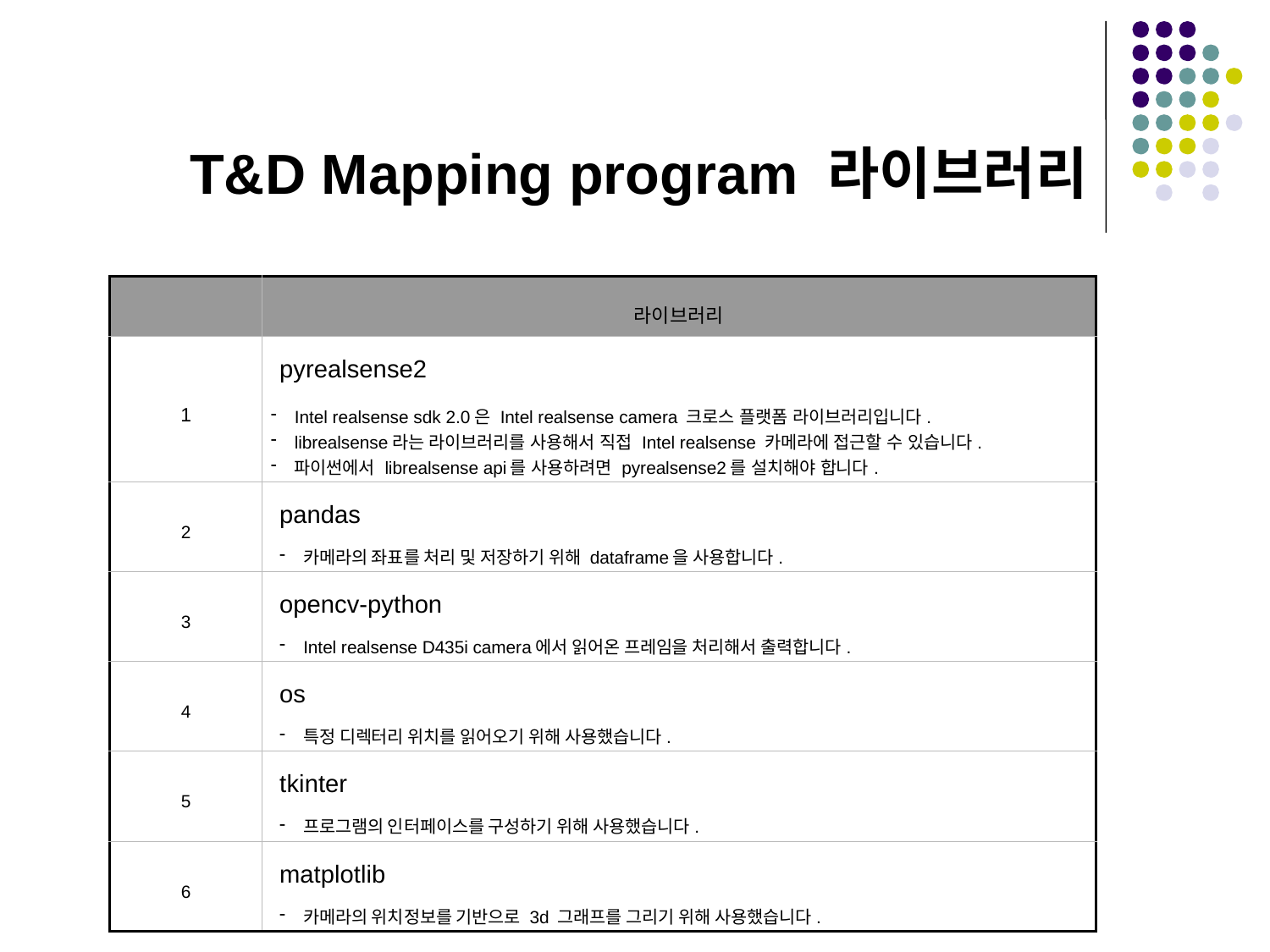

# T&D Mapping program 라이브러리
|  | 라이브러리 |
| --- | --- |
| 1 | pyrealsense2 Intel realsense sdk 2.0은 Intel realsense camera 크로스 플랫폼 라이브러리입니다. librealsense라는 라이브러리를 사용해서 직접 Intel realsense 카메라에 접근할 수 있습니다. 파이썬에서 librealsense api를 사용하려면 pyrealsense2를 설치해야 합니다. |
| 2 | pandas 카메라의 좌표를 처리 및 저장하기 위해 dataframe을 사용합니다. |
| 3 | opencv-python Intel realsense D435i camera에서 읽어온 프레임을 처리해서 출력합니다. |
| 4 | os 특정 디렉터리 위치를 읽어오기 위해 사용했습니다. |
| 5 | tkinter 프로그램의 인터페이스를 구성하기 위해 사용했습니다. |
| 6 | matplotlib 카메라의 위치정보를 기반으로 3d 그래프를 그리기 위해 사용했습니다. |